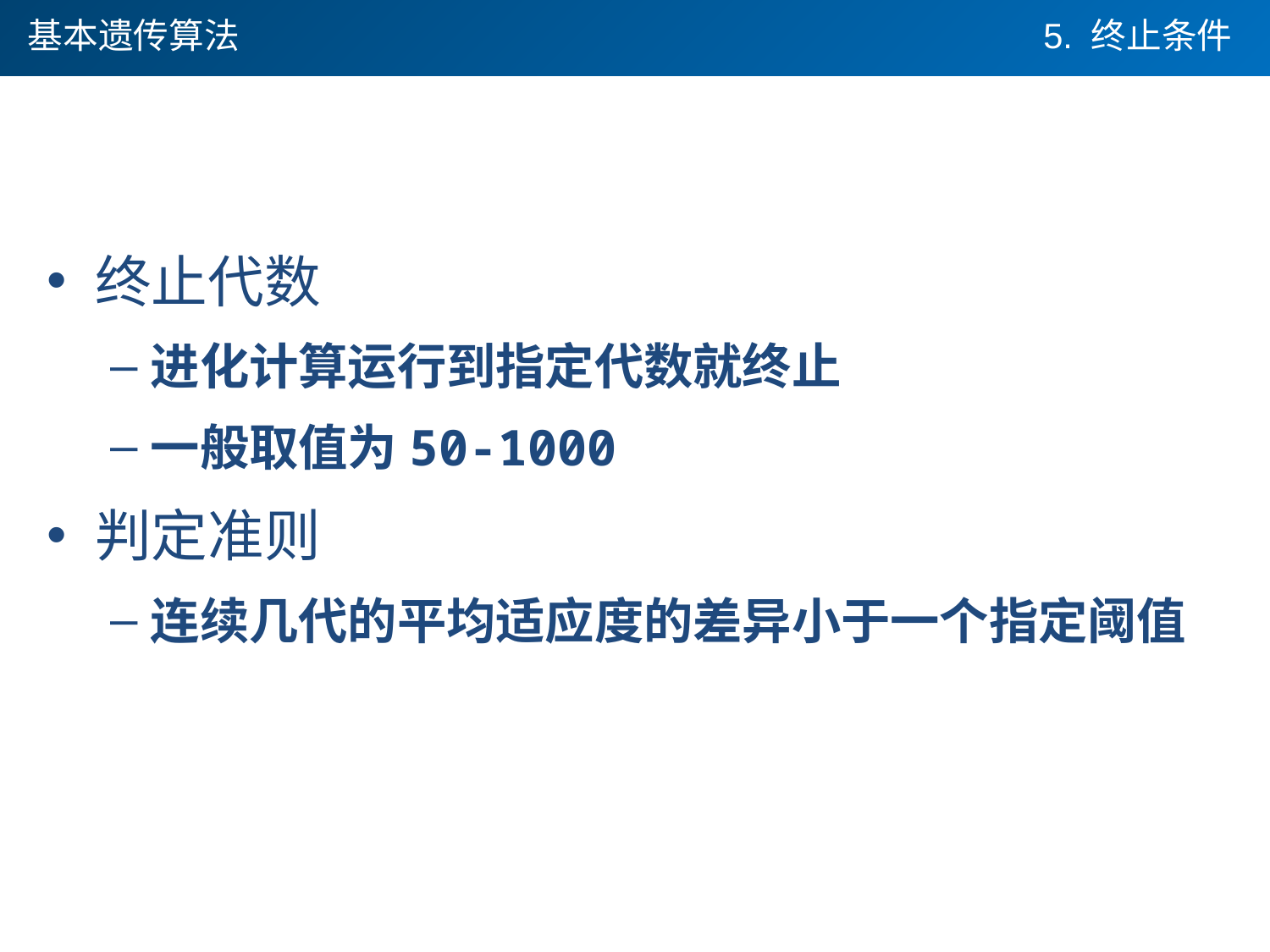

基本遗传算法
5. 终止条件
终止代数
进化计算运行到指定代数就终止
一般取值为50-1000
判定准则
连续几代的平均适应度的差异小于一个指定阈值

49